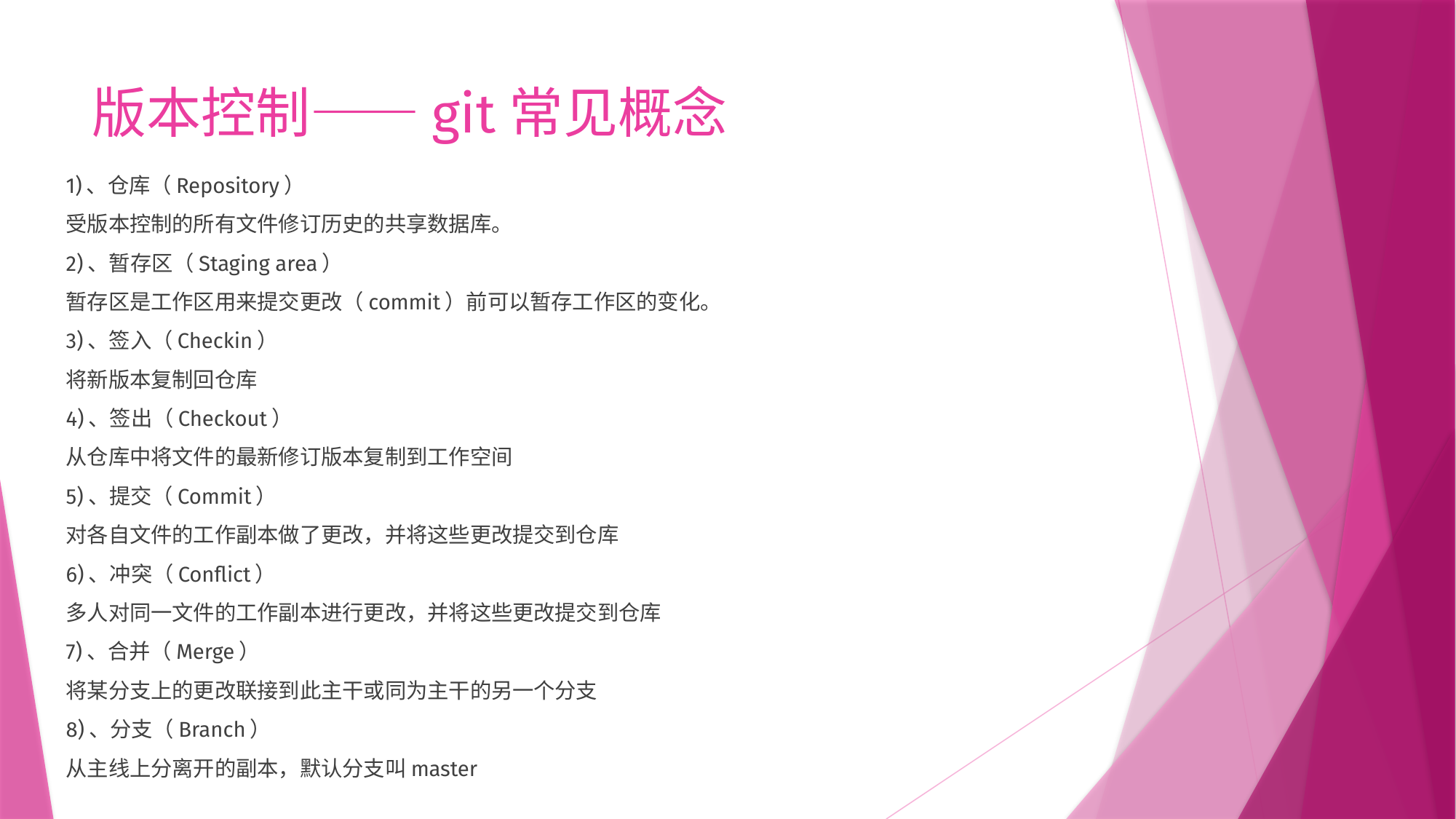

# 版本控制——git常见概念
1)、仓库（Repository）
受版本控制的所有文件修订历史的共享数据库。
2)、暂存区（Staging area）
暂存区是工作区用来提交更改（commit）前可以暂存工作区的变化。
3)、签入（Checkin）
将新版本复制回仓库
4)、签出（Checkout）
从仓库中将文件的最新修订版本复制到工作空间
5)、提交（Commit）
对各自文件的工作副本做了更改，并将这些更改提交到仓库
6)、冲突（Conflict）
多人对同一文件的工作副本进行更改，并将这些更改提交到仓库
7)、合并（Merge）
将某分支上的更改联接到此主干或同为主干的另一个分支
8)、分支（Branch）
从主线上分离开的副本，默认分支叫master